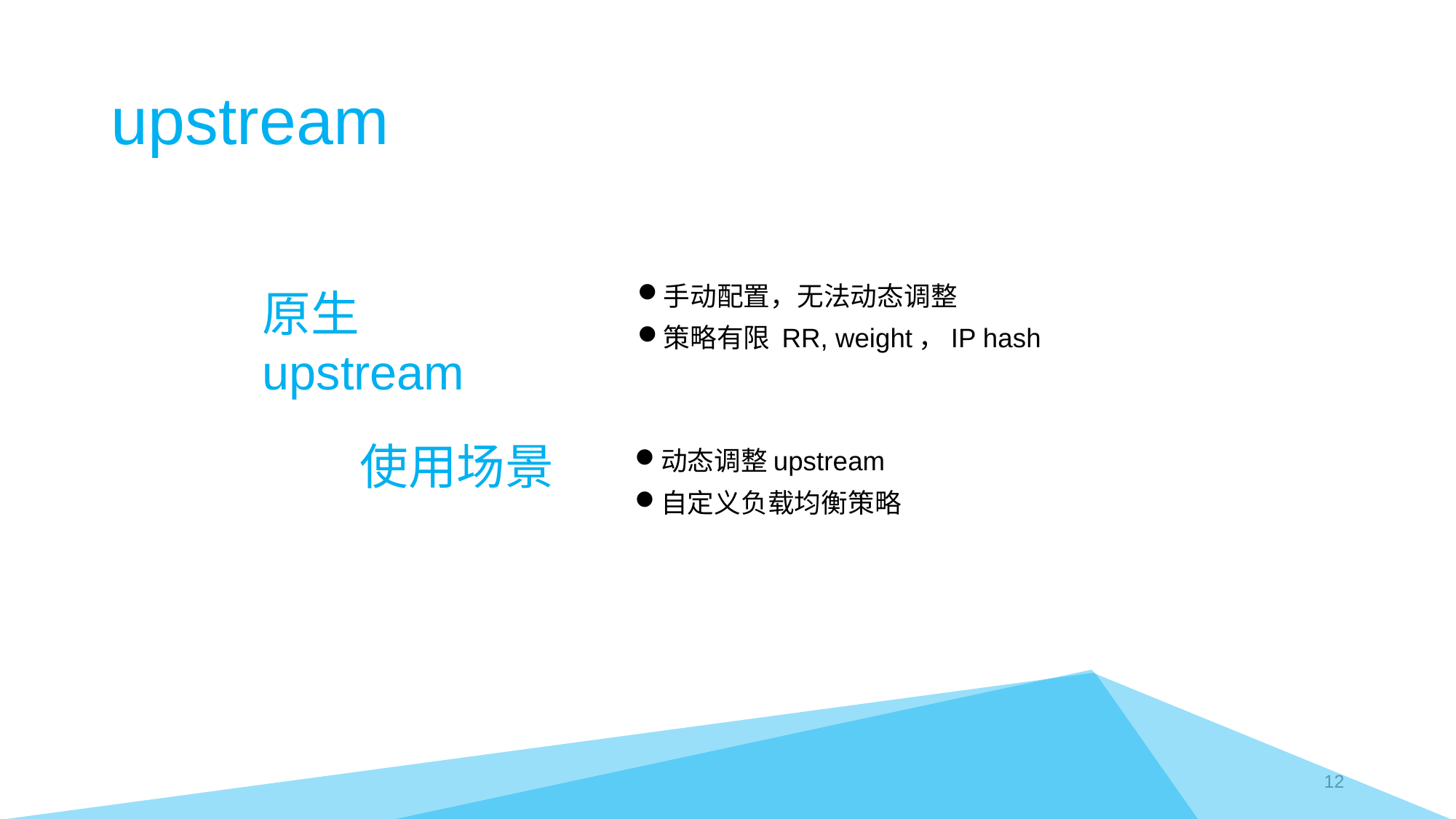

# upstream
手动配置，无法动态调整
策略有限 RR, weight，IP hash

原生upstream
使用场景
动态调整upstream
自定义负载均衡策略

12